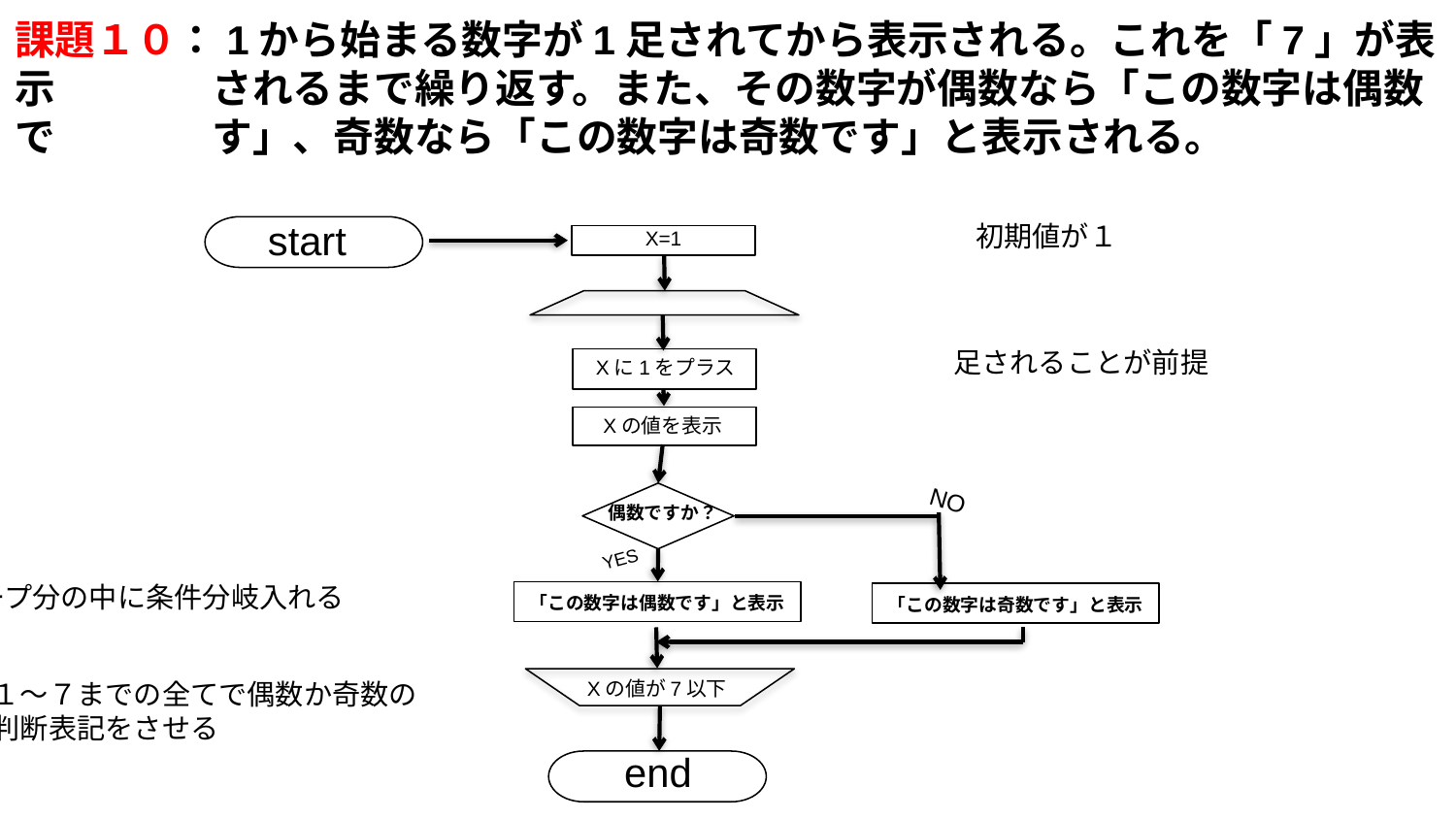

課題１０：1から始まる数字が1足されてから表示される。これを「7」が表示	　 されるまで繰り返す。また、その数字が偶数なら「この数字は偶数で	　 す」、奇数なら「この数字は奇数です」と表示される。
start
初期値が１

X=1

足されることが前提
Xに1をプラス

Xの値を表示

NO

偶数ですか？
YES
ループ分の中に条件分岐入れる

「この数字は偶数です」と表示
「この数字は奇数です」と表示

Xの値が7以下
１〜７までの全てで偶数か奇数の
判断表記をさせる
end